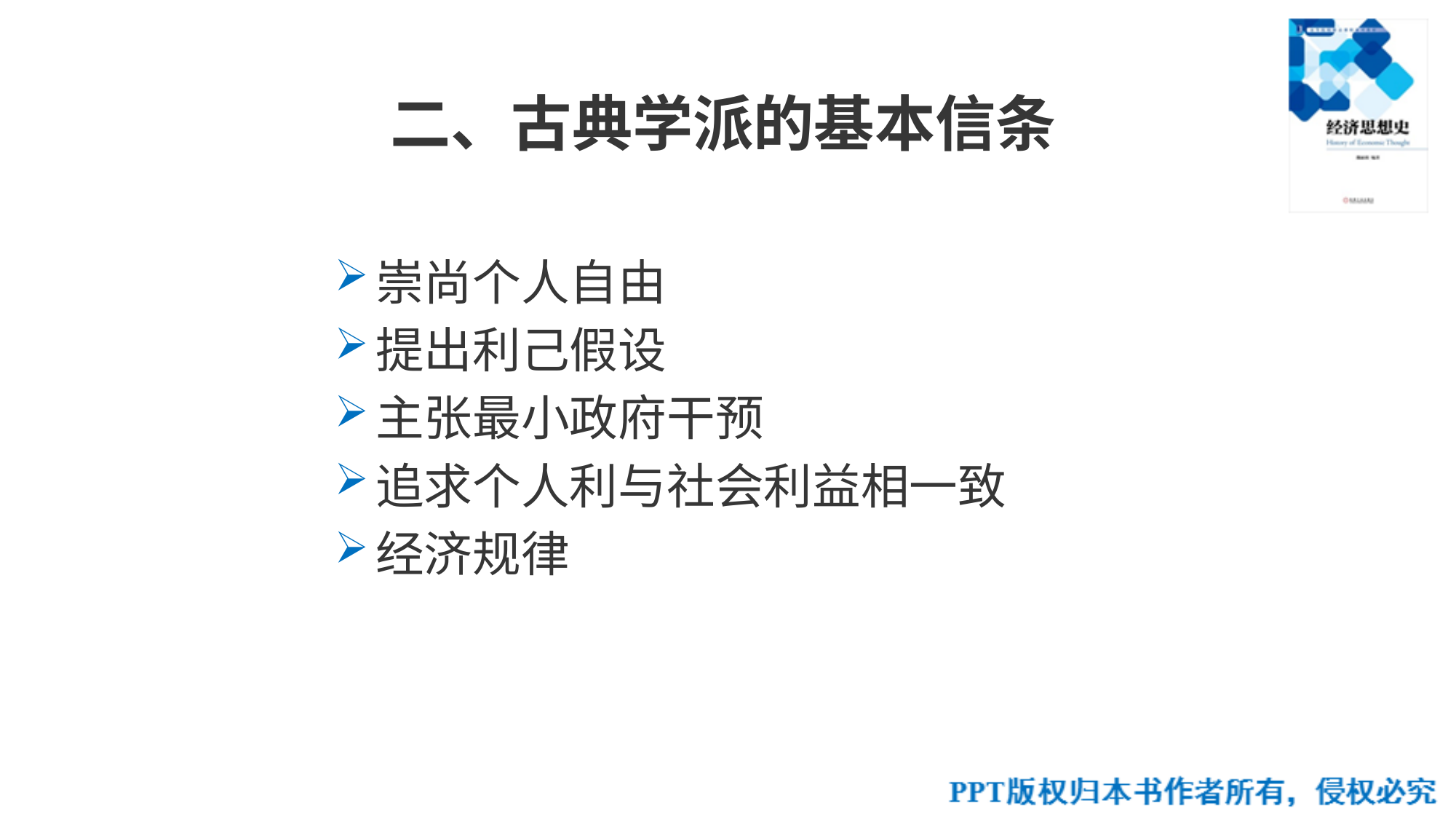

# 二、古典学派的基本信条
崇尚个人自由
提出利己假设
主张最小政府干预
追求个人利与社会利益相一致
经济规律